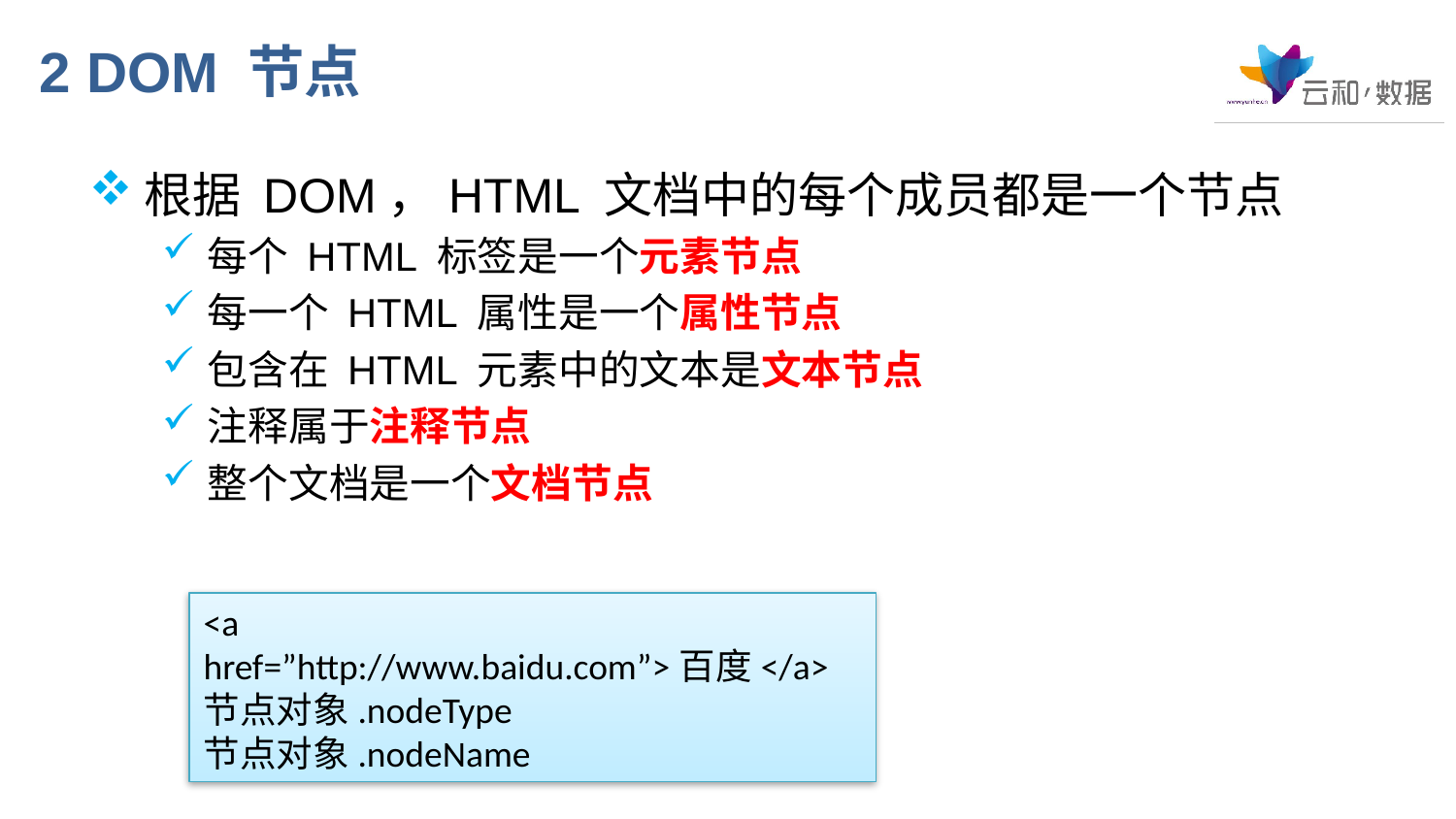

# 2 DOM 节点
根据 DOM，HTML 文档中的每个成员都是一个节点
每个 HTML 标签是一个元素节点
每一个 HTML 属性是一个属性节点
包含在 HTML 元素中的文本是文本节点
注释属于注释节点
整个文档是一个文档节点
<a href=”http://www.baidu.com”>百度</a>
节点对象.nodeType
节点对象.nodeName
5